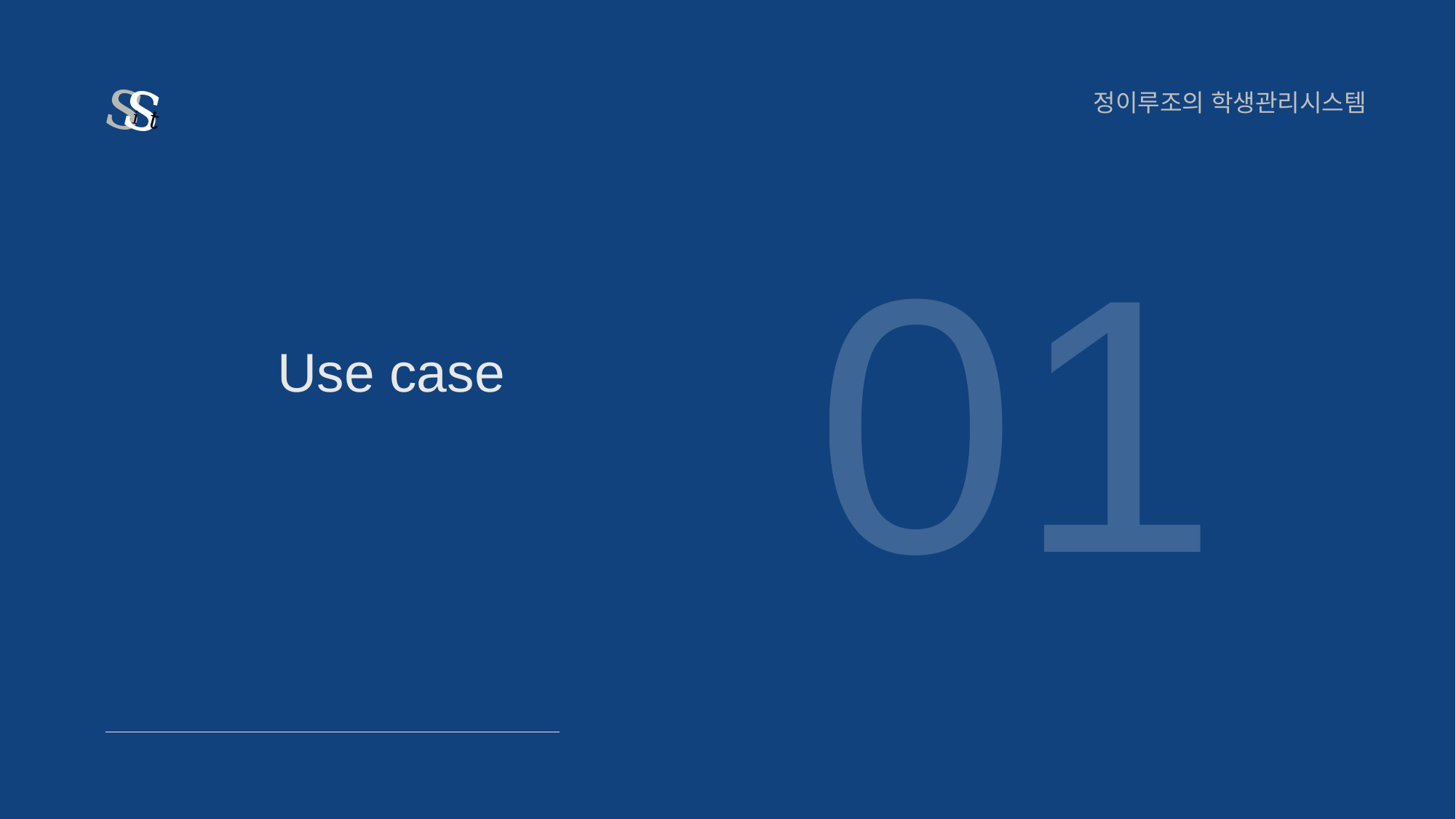

s
s
i
t
정이루조의 학생관리시스템
01
# Use case